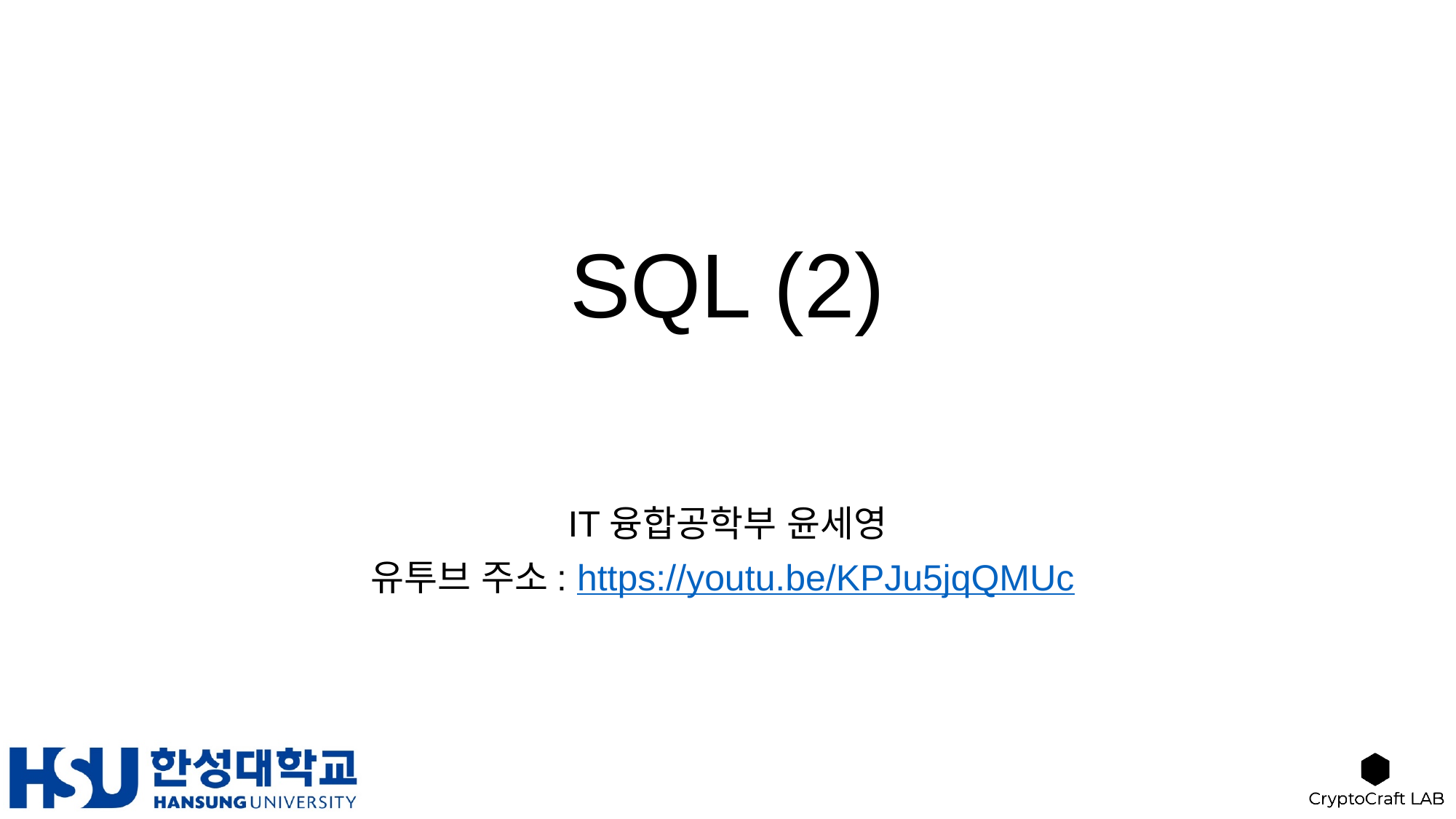

# SQL (2)
IT융합공학부 윤세영
유투브 주소: https://youtu.be/KPJu5jqQMUc